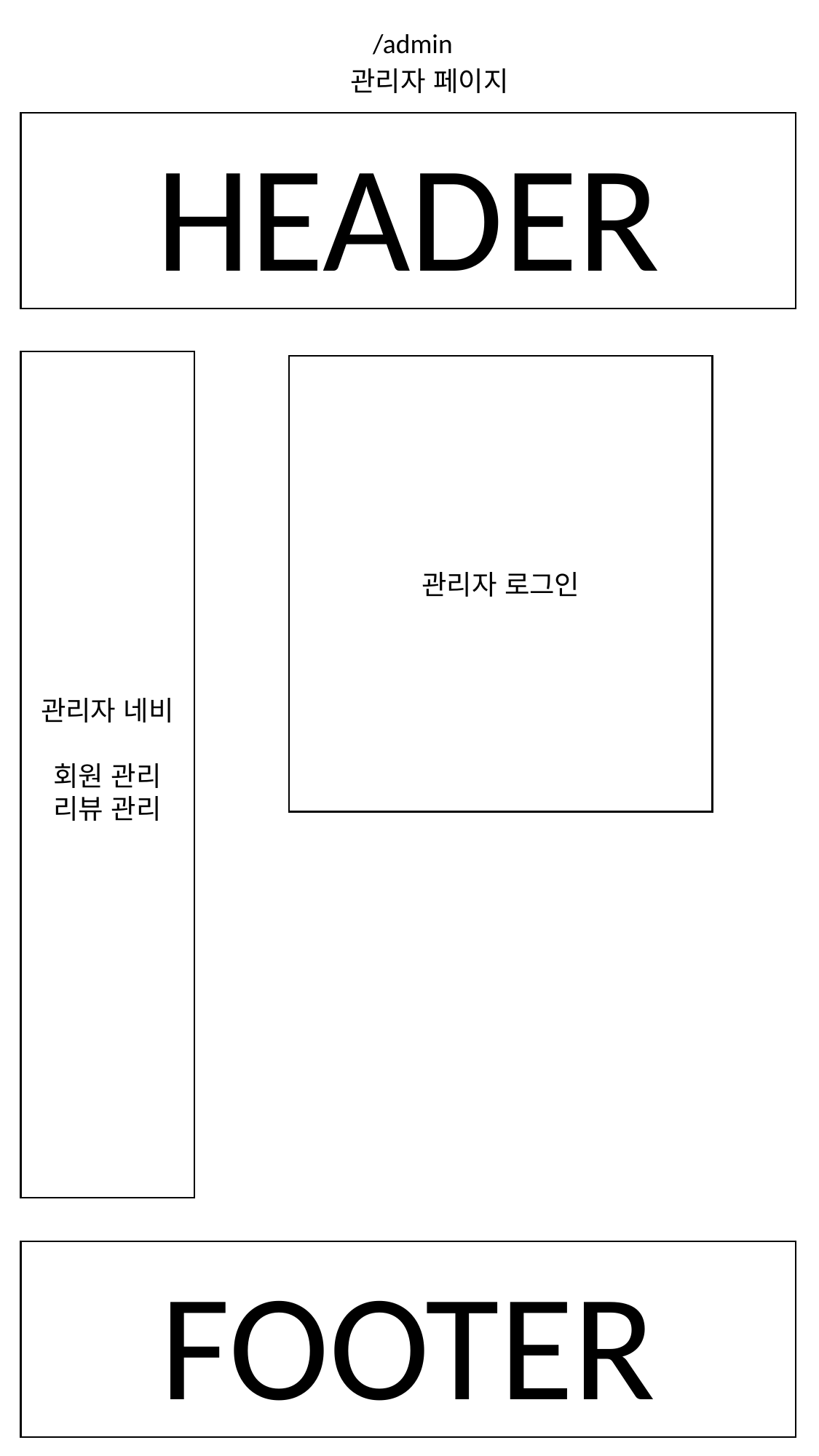

/admin
관리자 페이지
HEADER
관리자 네비

회원 관리
리뷰 관리

관리자 로그인
FOOTER